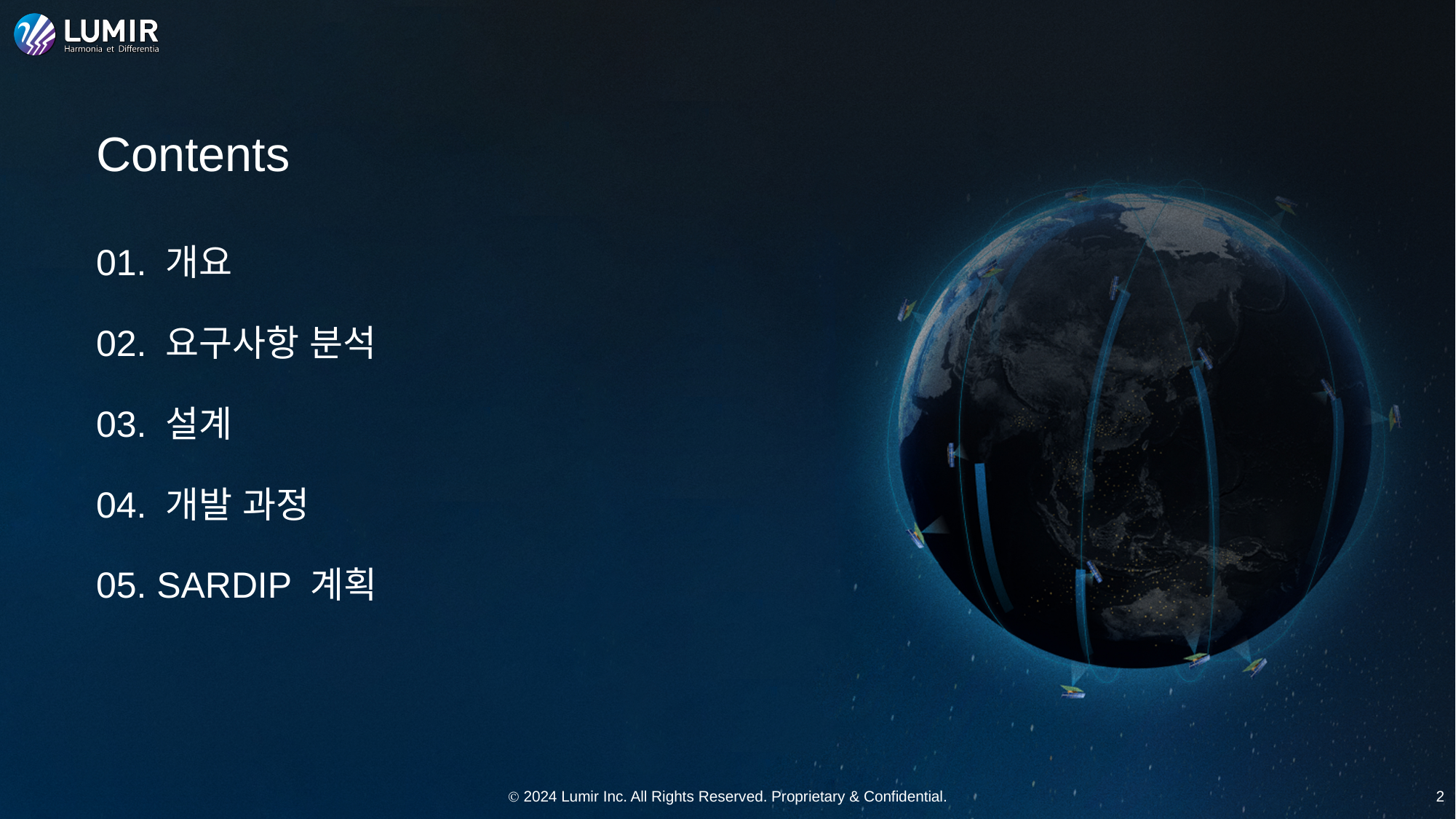

# Contents
01. 개요
02. 요구사항 분석
03. 설계
04. 개발 과정
05. SARDIP 계획